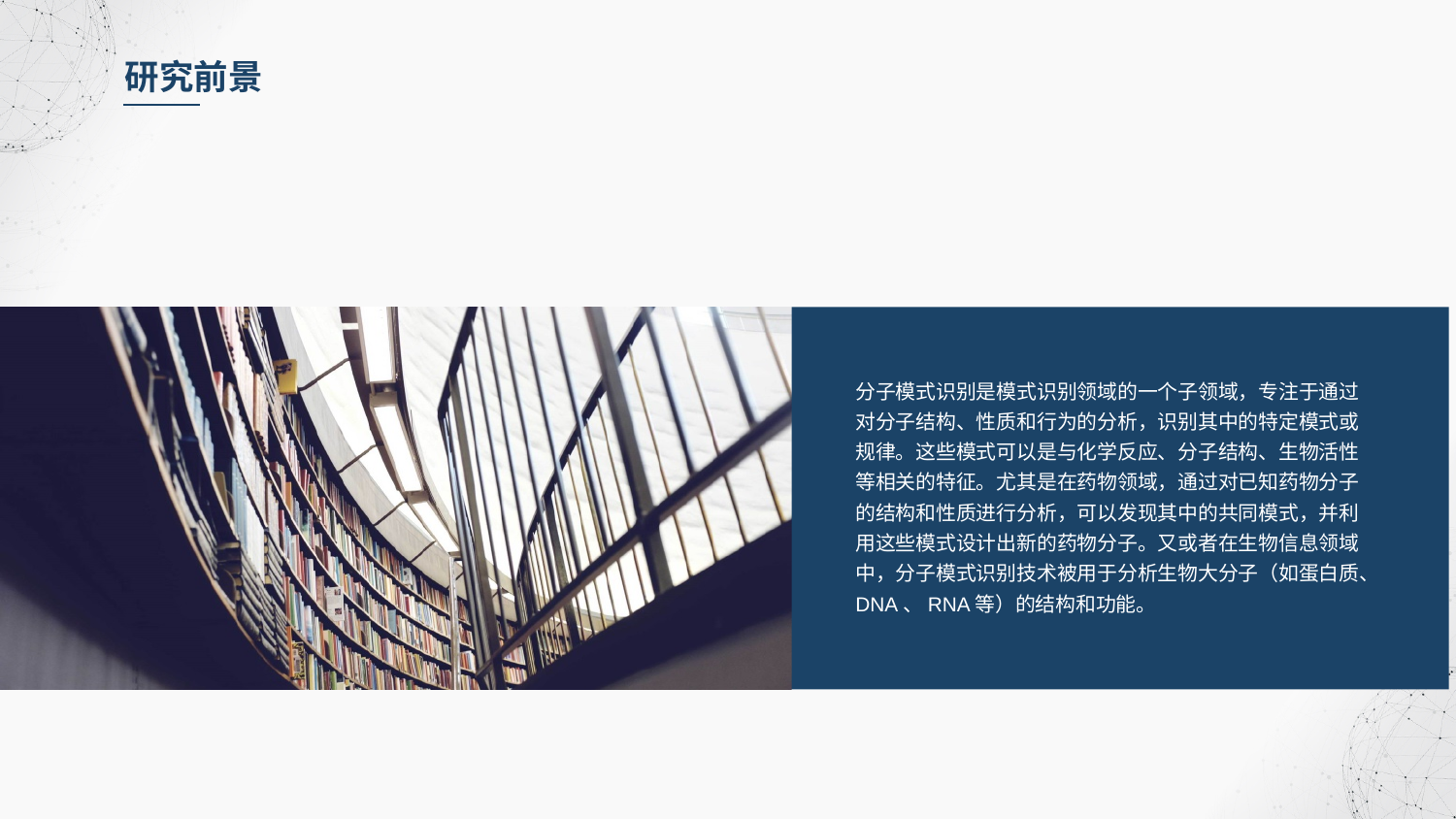

研究前景

分子模式识别是模式识别领域的一个子领域，专注于通过对分子结构、性质和行为的分析，识别其中的特定模式或规律。这些模式可以是与化学反应、分子结构、生物活性等相关的特征。尤其是在药物领域，通过对已知药物分子的结构和性质进行分析，可以发现其中的共同模式，并利用这些模式设计出新的药物分子。又或者在生物信息领域中，分子模式识别技术被用于分析生物大分子（如蛋白质、DNA、RNA等）的结构和功能。